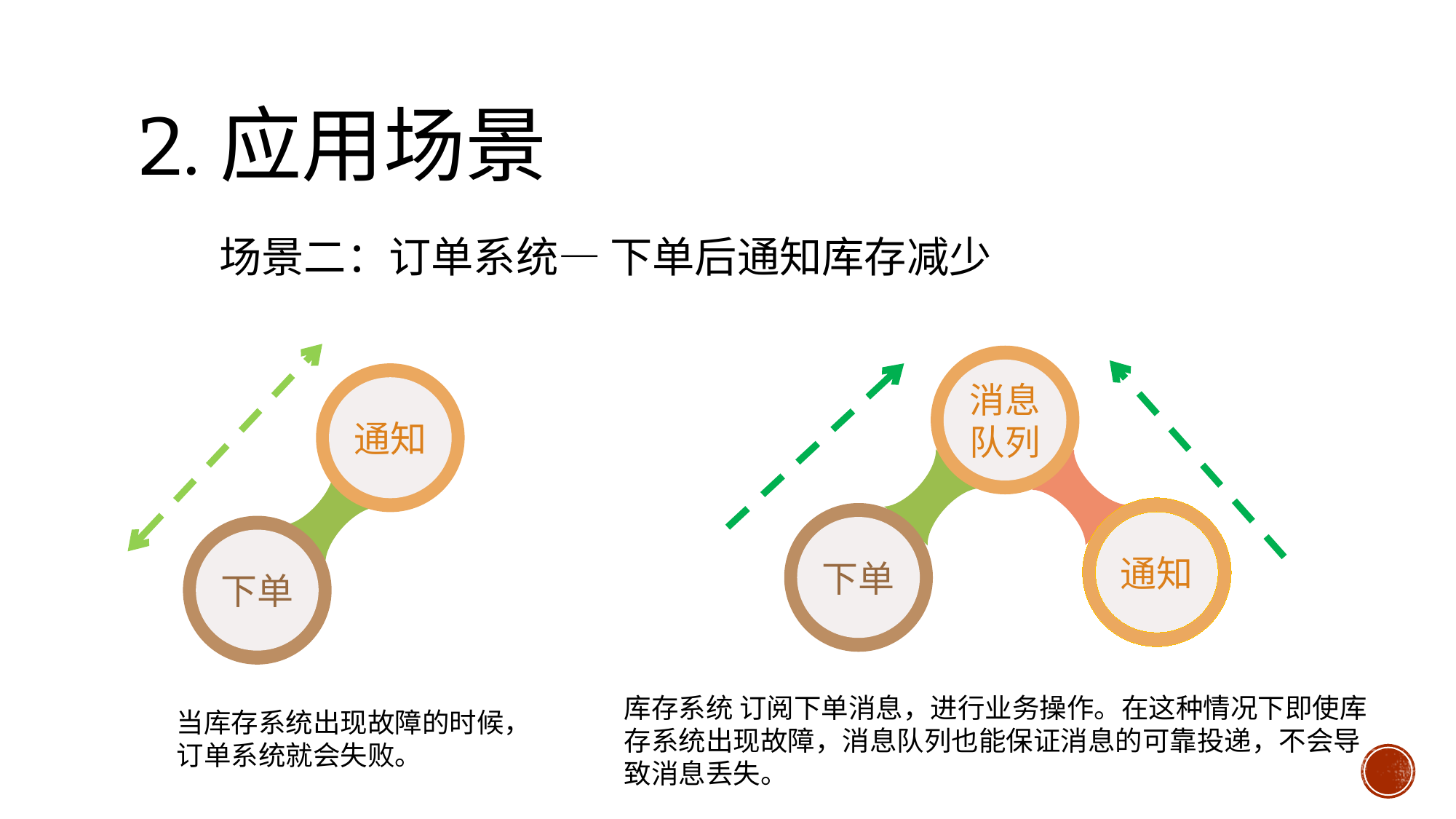

# 2.应用场景
场景二：订单系统— 下单后通知库存减少

消息队列

通知

通知

下单

下单
库存系统 订阅下单消息，进行业务操作。在这种情况下即使库存系统出现故障，消息队列也能保证消息的可靠投递，不会导致消息丢失。
当库存系统出现故障的时候，订单系统就会失败。